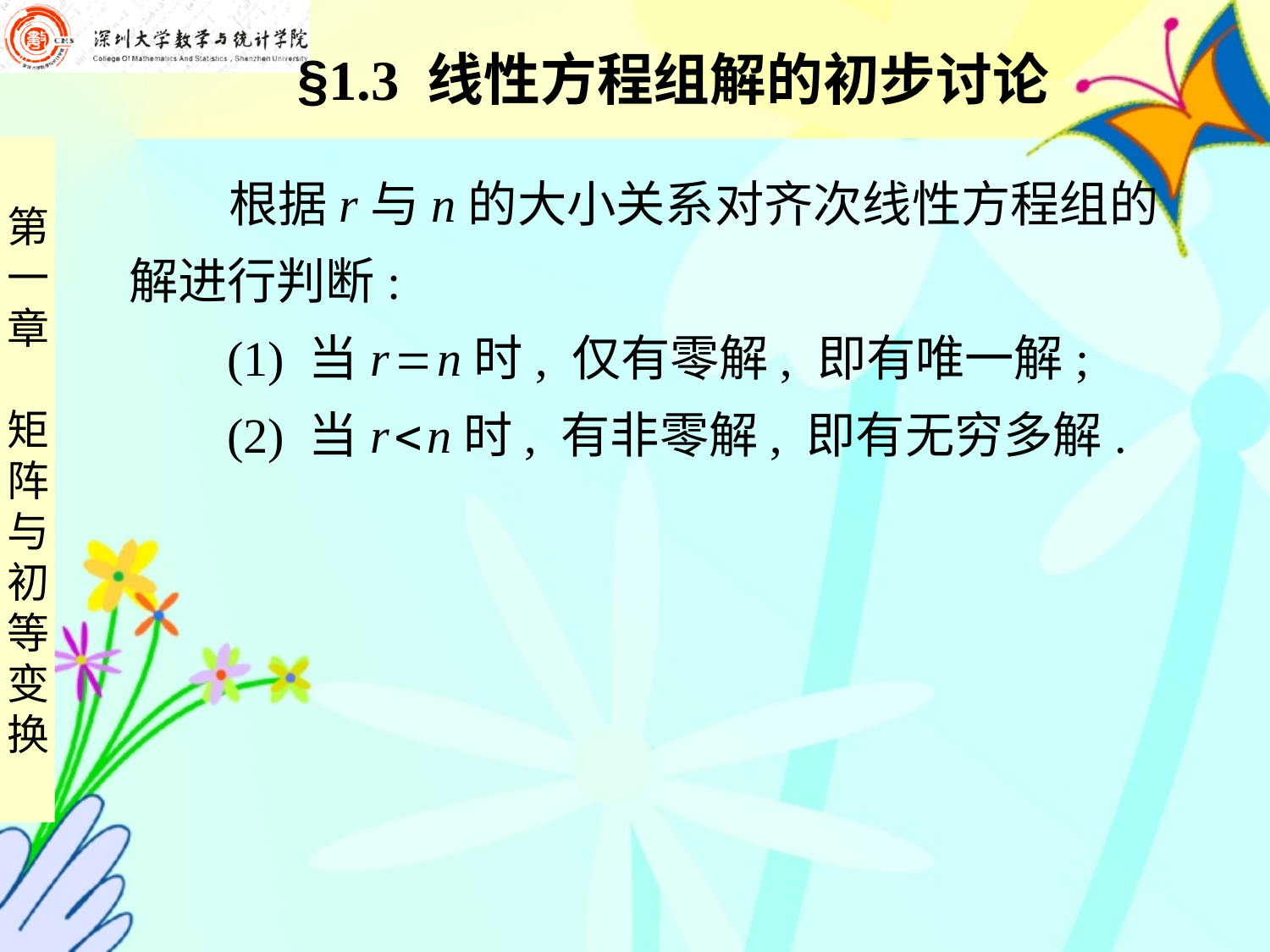

§1.3 线性方程组解的初步讨论
        根据r与n的大小关系对齐次线性方程组的
解进行判断:
        (1) 当r = n时, 仅有零解, 即有唯一解;
        (2) 当r < n时, 有非零解, 即有无穷多解.